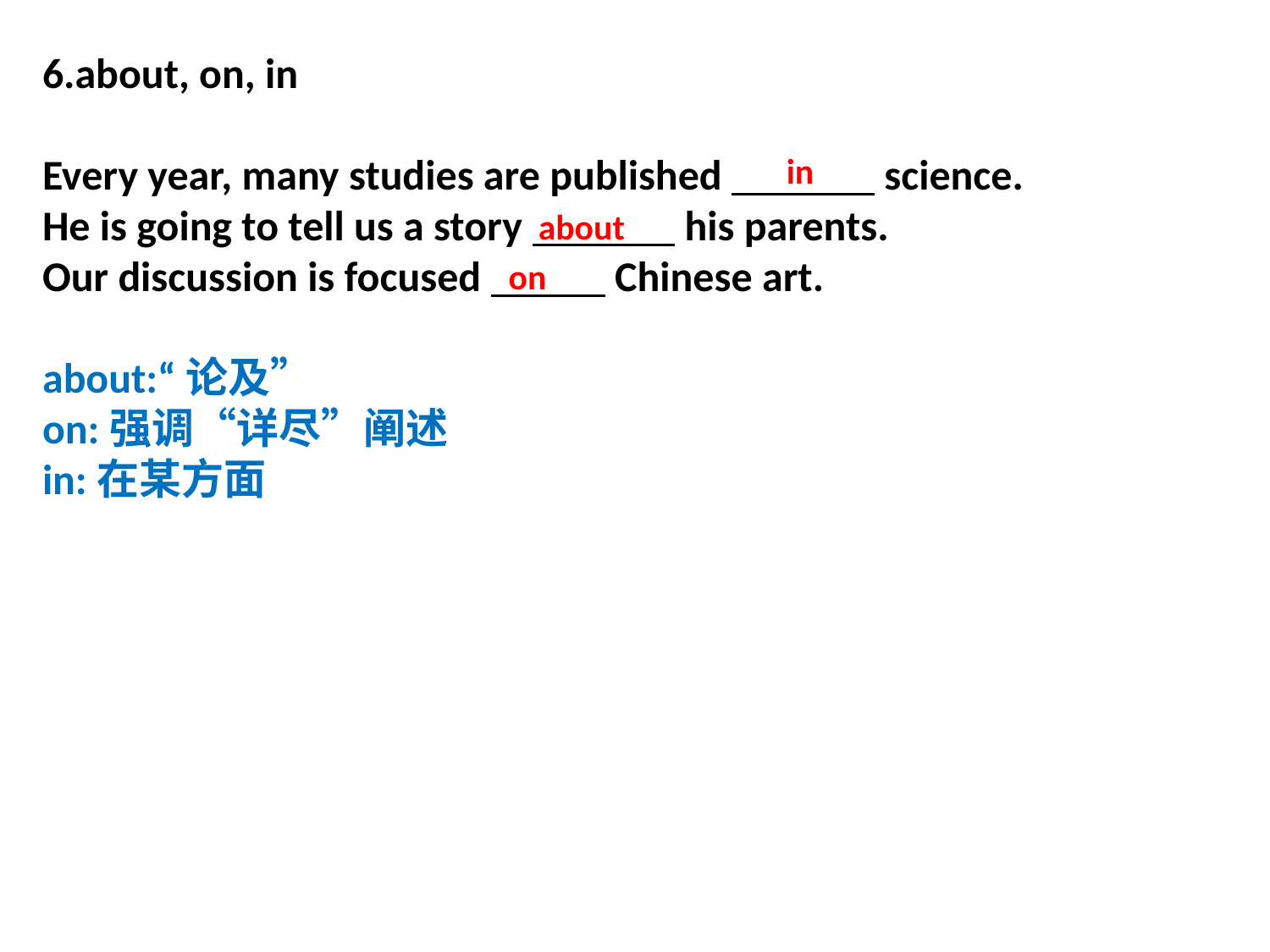

6.about, on, in

Every year, many studies are published                 science.
He is going to tell us a story                 his parents.
Our discussion is focused              Chinese art.

about:“论及”
on:强调“详尽”阐述
in:在某方面
in
about
on